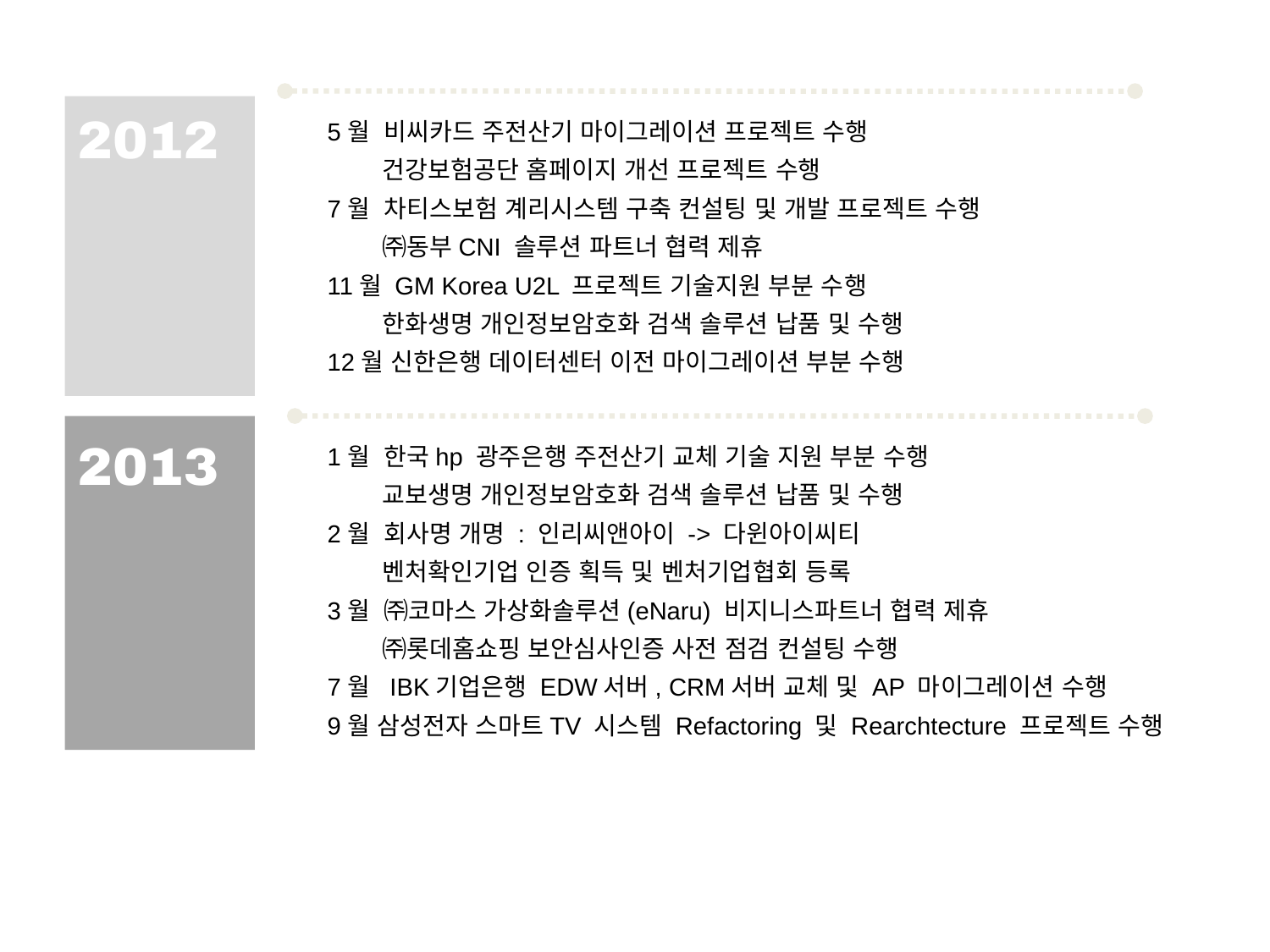

2012
5월  비씨카드 주전산기 마이그레이션 프로젝트 수행
       건강보험공단 홈페이지 개선 프로젝트 수행
7월  차티스보험 계리시스템 구축 컨설팅 및 개발 프로젝트 수행
       ㈜동부CNI 솔루션 파트너 협력 제휴
11월 GM Korea U2L 프로젝트 기술지원 부분 수행
       한화생명 개인정보암호화 검색 솔루션 납품 및 수행
12월 신한은행 데이터센터 이전 마이그레이션 부분 수행

2013
1월  한국hp 광주은행 주전산기 교체 기술 지원 부분 수행
       교보생명 개인정보암호화 검색 솔루션 납품 및 수행
2월  회사명 개명 : 인리씨앤아이 -> 다윈아이씨티
       벤처확인기업 인증 획득 및 벤처기업협회 등록
3월  ㈜코마스 가상화솔루션(eNaru) 비지니스파트너 협력 제휴
       ㈜롯데홈쇼핑 보안심사인증 사전 점검 컨설팅 수행
7월  IBK기업은행 EDW서버, CRM서버 교체 및 AP 마이그레이션 수행
9월 삼성전자 스마트TV 시스템 Refactoring 및 Rearchtecture 프로젝트 수행
2010